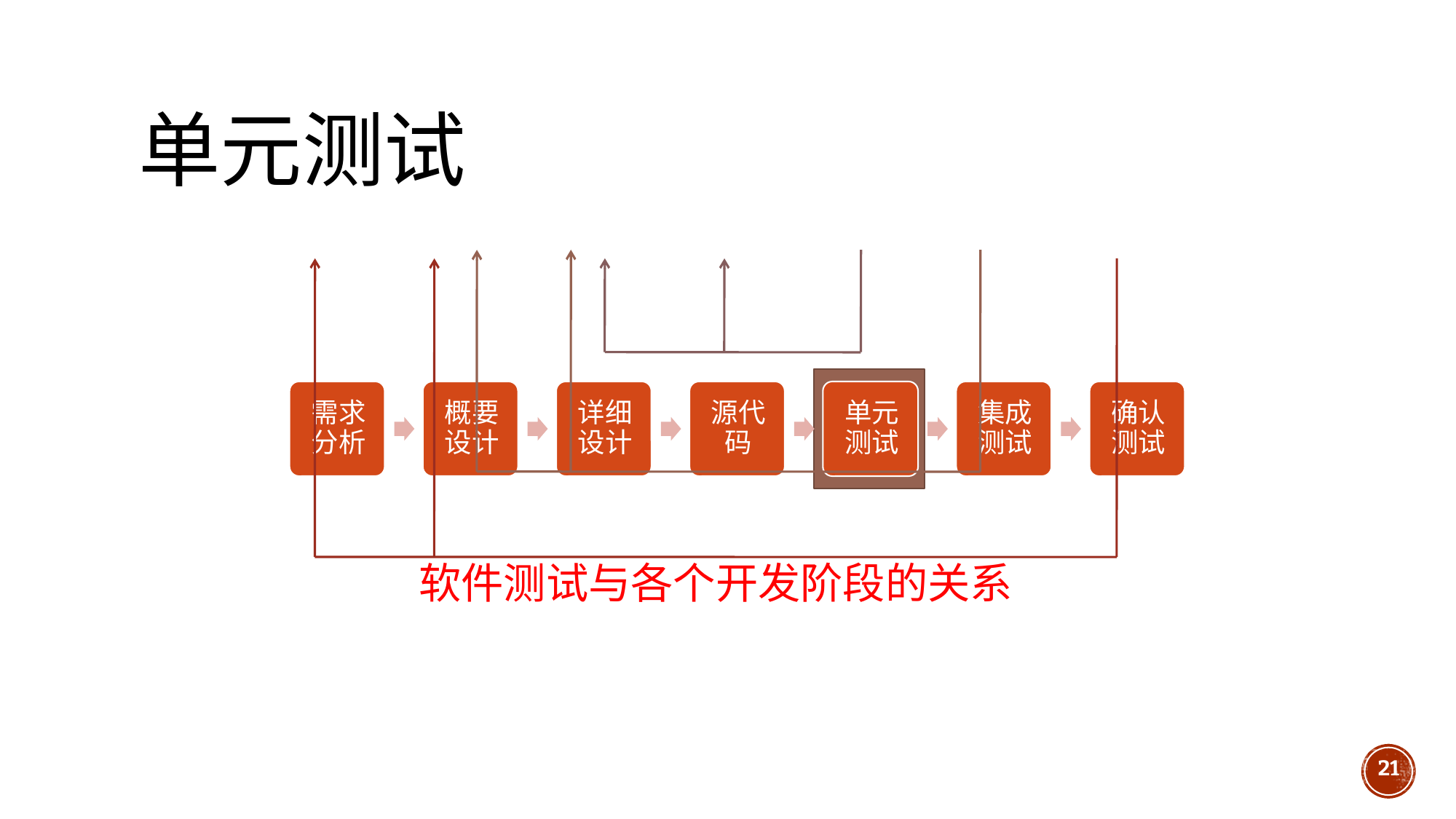

# 单元测试
需求分析

概要设计

详细设计

源代码

单元测试

集成测试

确认测试

软件测试与各个开发阶段的关系
21